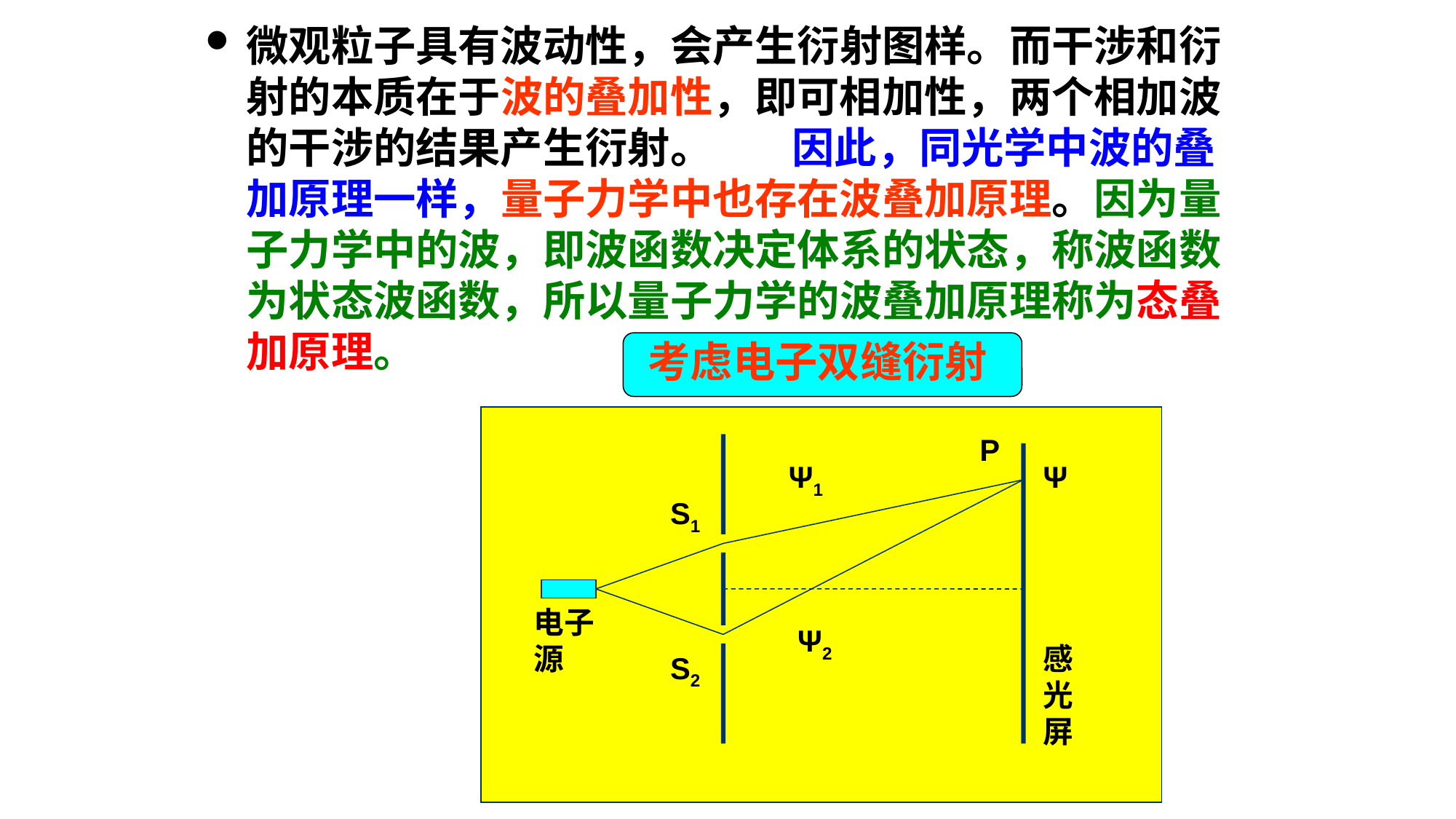

微观粒子具有波动性，会产生衍射图样。而干涉和衍射的本质在于波的叠加性，即可相加性，两个相加波的干涉的结果产生衍射。	因此，同光学中波的叠加原理一样，量子力学中也存在波叠加原理。因为量子力学中的波，即波函数决定体系的状态，称波函数为状态波函数，所以量子力学的波叠加原理称为态叠加原理。
考虑电子双缝衍射

P
Ψ1

S1

电子源
感光屏
S2

Ψ

Ψ2